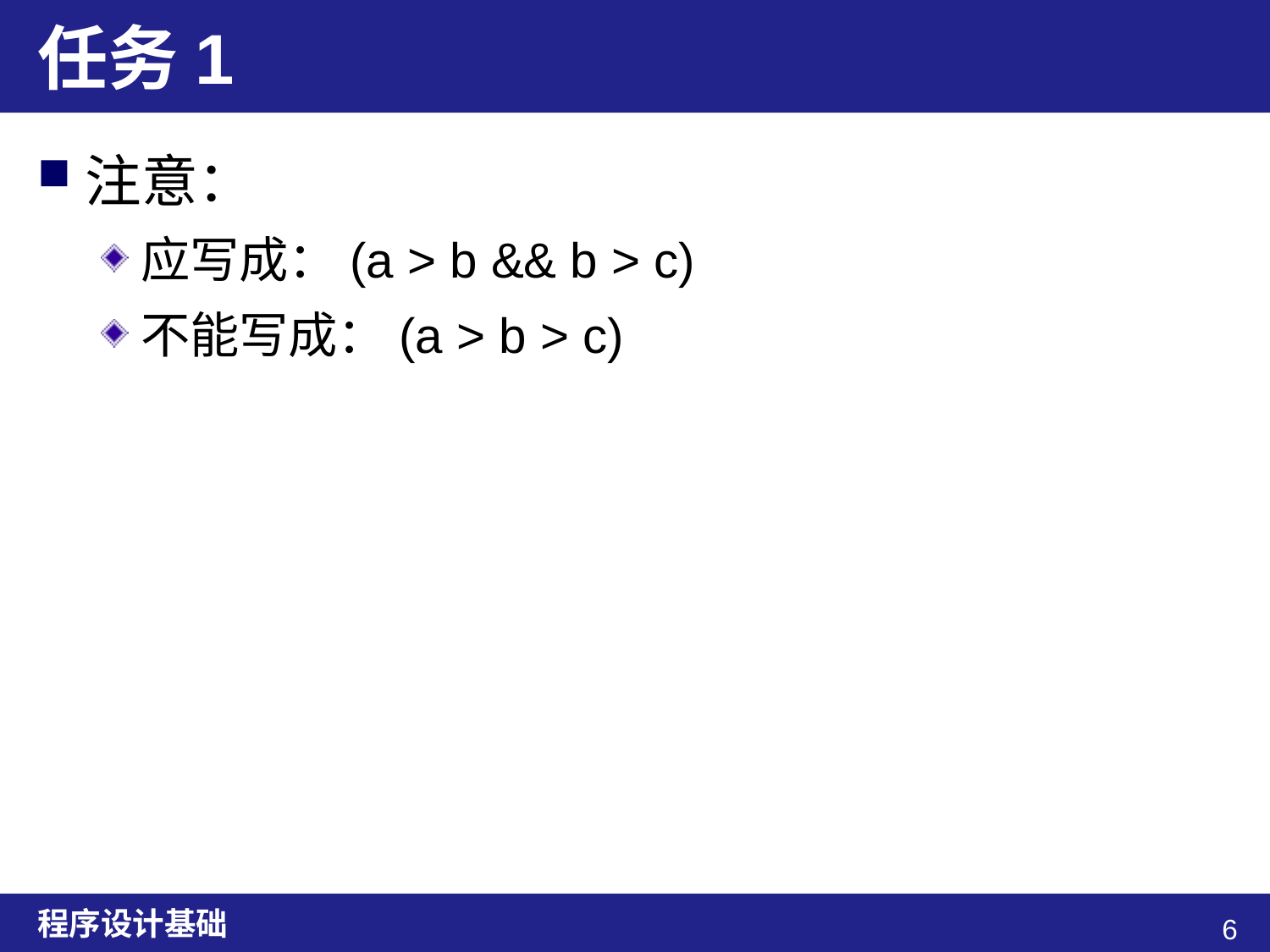

# 任务1
注意：
应写成：(a > b && b > c)
不能写成：(a > b > c)